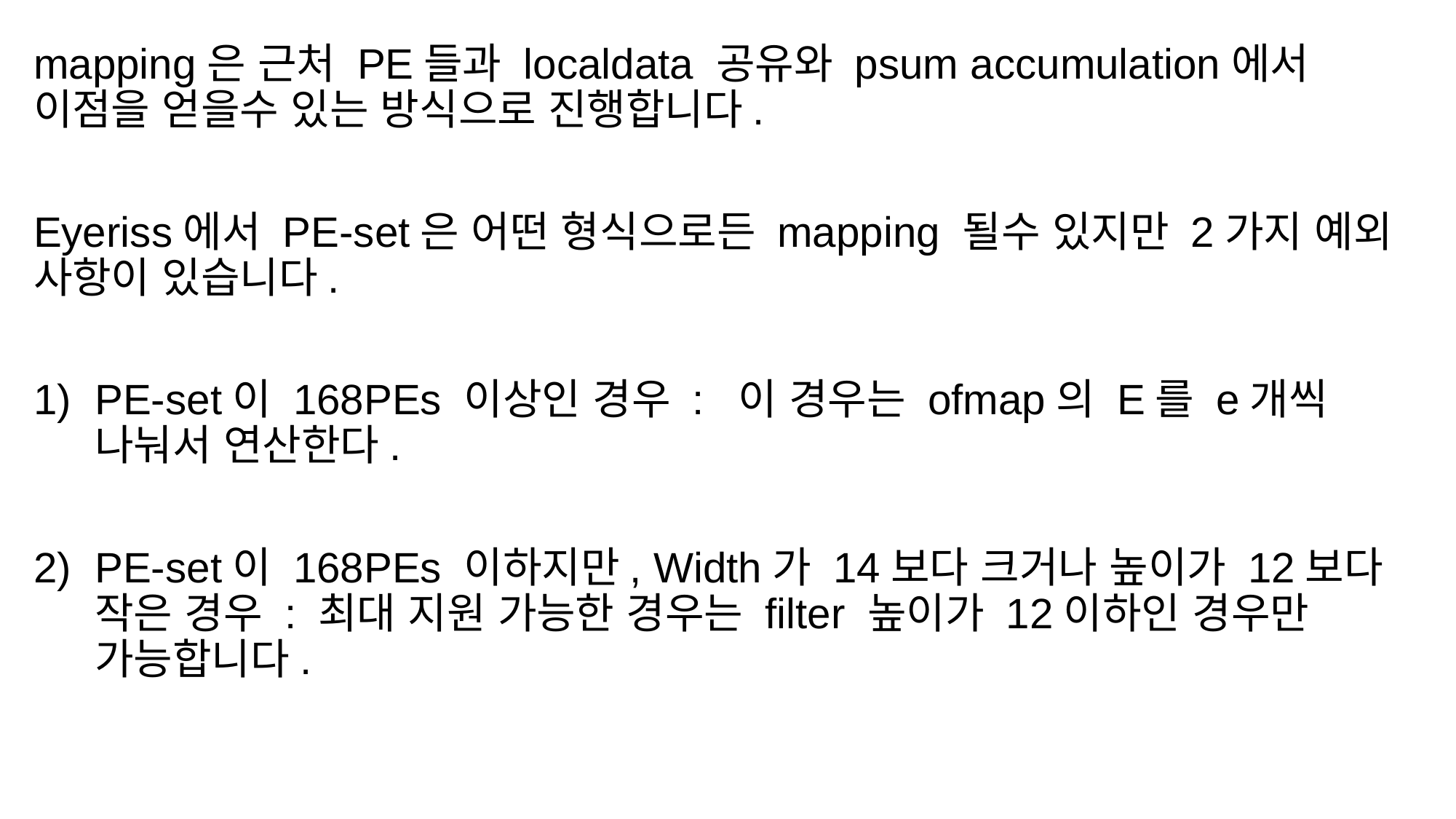

mapping은 근처 PE들과 localdata 공유와 psum accumulation에서 이점을 얻을수 있는 방식으로 진행합니다.

Eyeriss에서 PE-set은 어떤 형식으로든 mapping 될수 있지만 2가지 예외 사항이 있습니다.

PE-set이 168PEs 이상인 경우 :  이 경우는 ofmap의 E를 e개씩 나눠서 연산한다.

PE-set이 168PEs 이하지만, Width가 14보다 크거나 높이가 12보다 작은 경우 : 최대 지원 가능한 경우는 filter 높이가 12이하인 경우만 가능합니다.